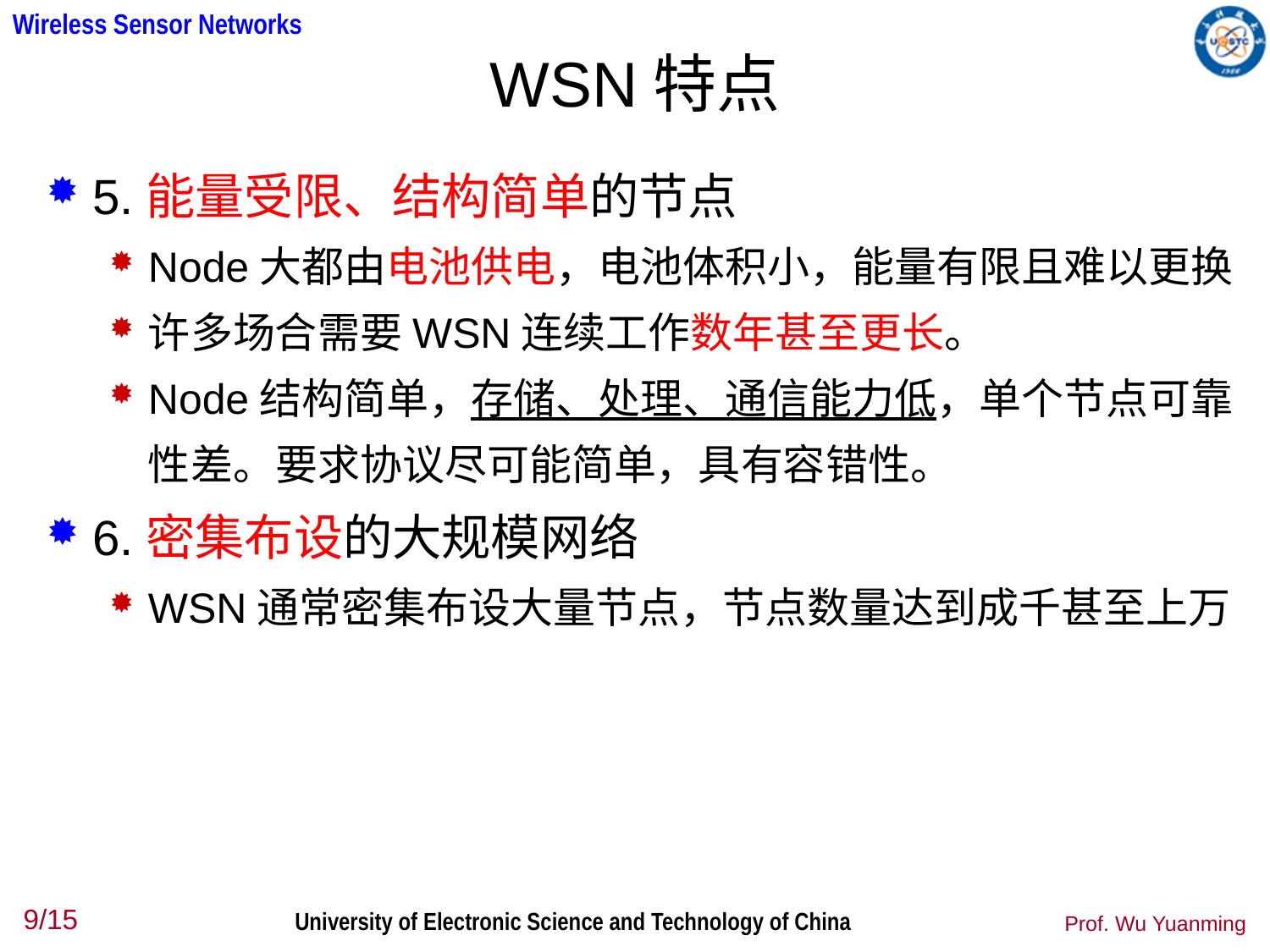

# WSN特点
5.能量受限、结构简单的节点
Node大都由电池供电，电池体积小，能量有限且难以更换
许多场合需要WSN连续工作数年甚至更长。
Node结构简单，存储、处理、通信能力低，单个节点可靠性差。要求协议尽可能简单，具有容错性。
6.密集布设的大规模网络
WSN通常密集布设大量节点，节点数量达到成千甚至上万
9/15
Prof. Wu Yuanming